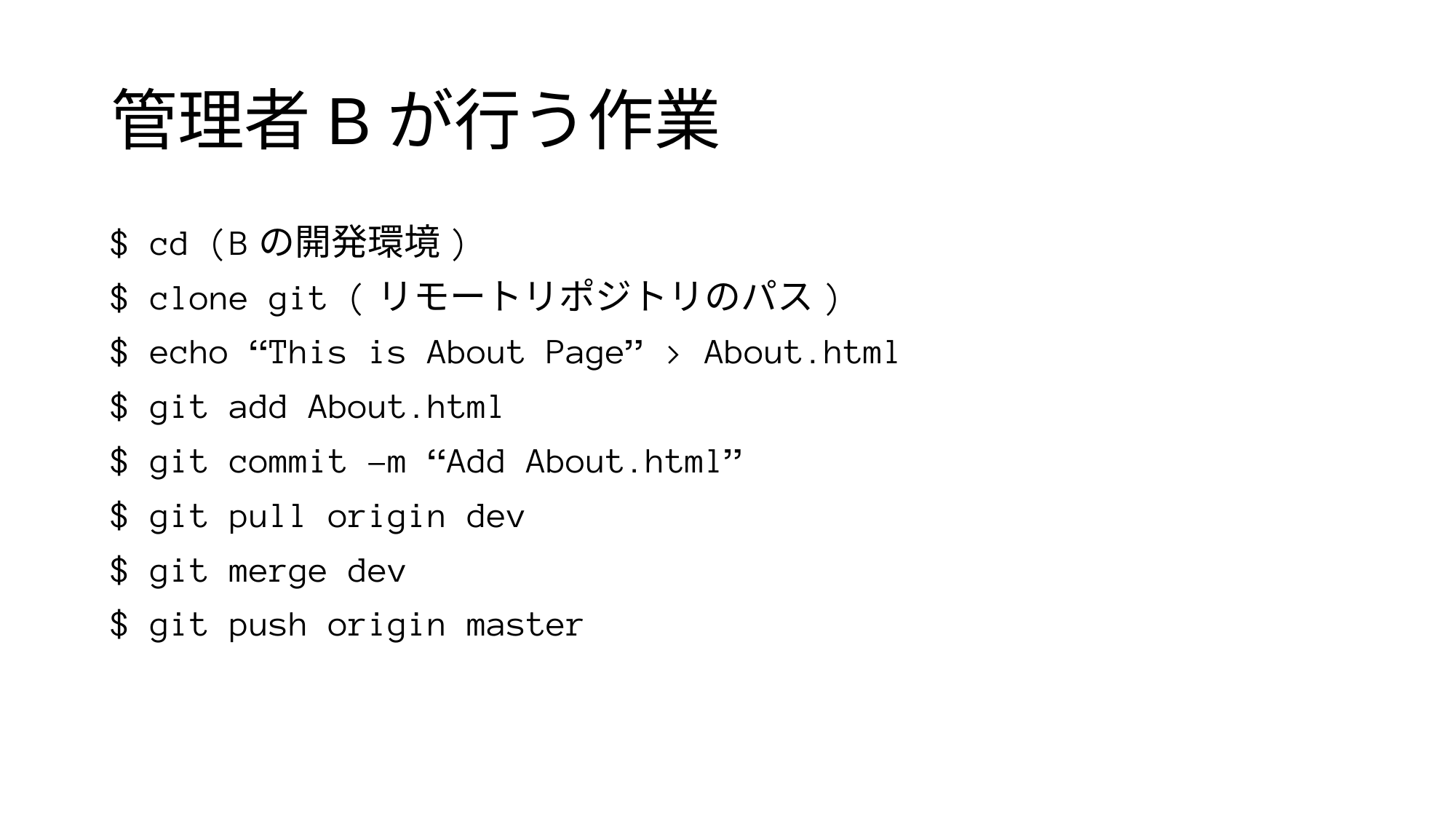

# 管理者Bが行う作業
$ cd (Bの開発環境)
$ clone git (リモートリポジトリのパス)
$ echo “This is About Page” > About.html
$ git add About.html
$ git commit –m “Add About.html”
$ git pull origin dev
$ git merge dev
$ git push origin master